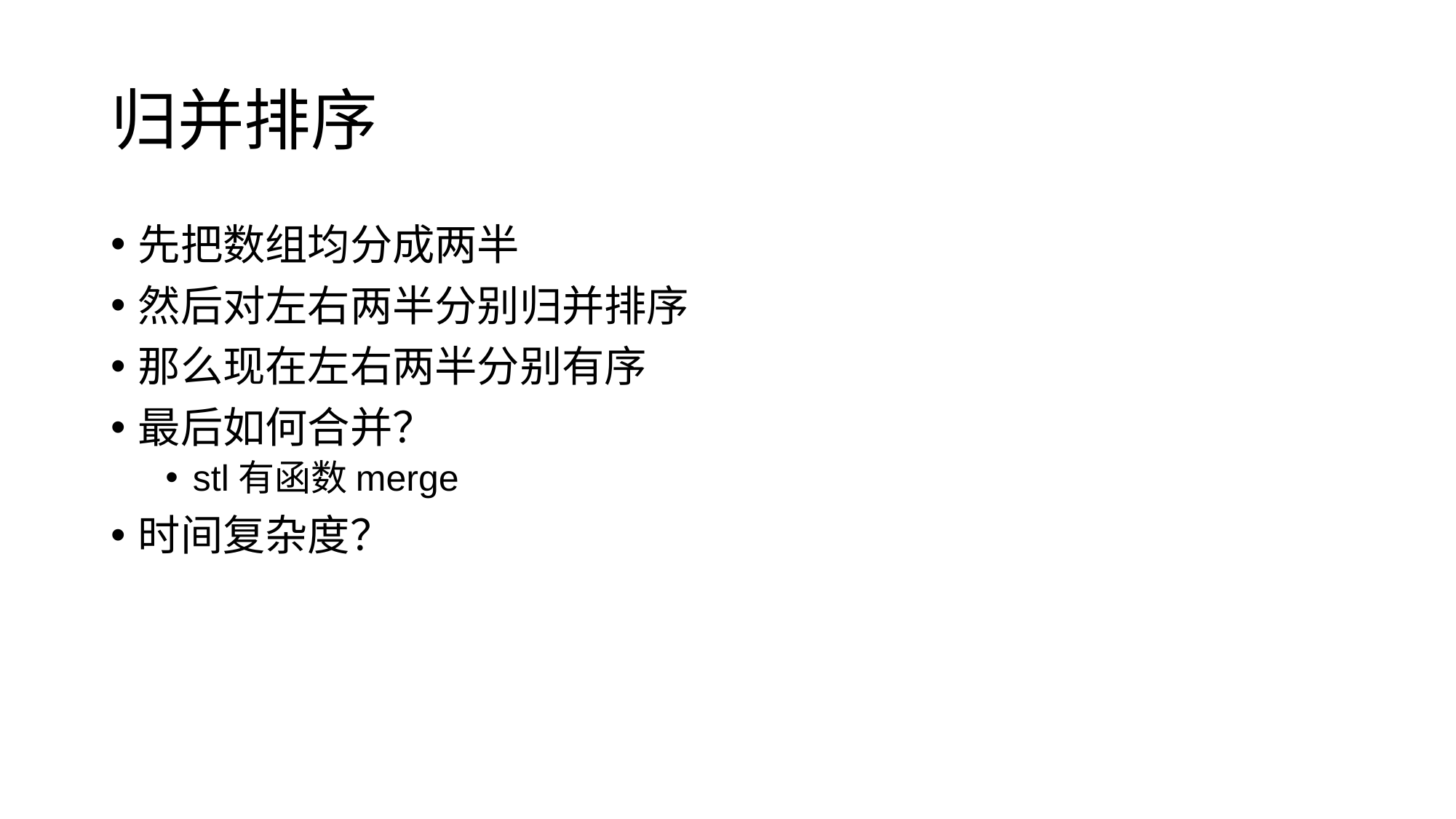

# 归并排序
先把数组均分成两半
然后对左右两半分别归并排序
那么现在左右两半分别有序
最后如何合并？
stl有函数merge
时间复杂度？